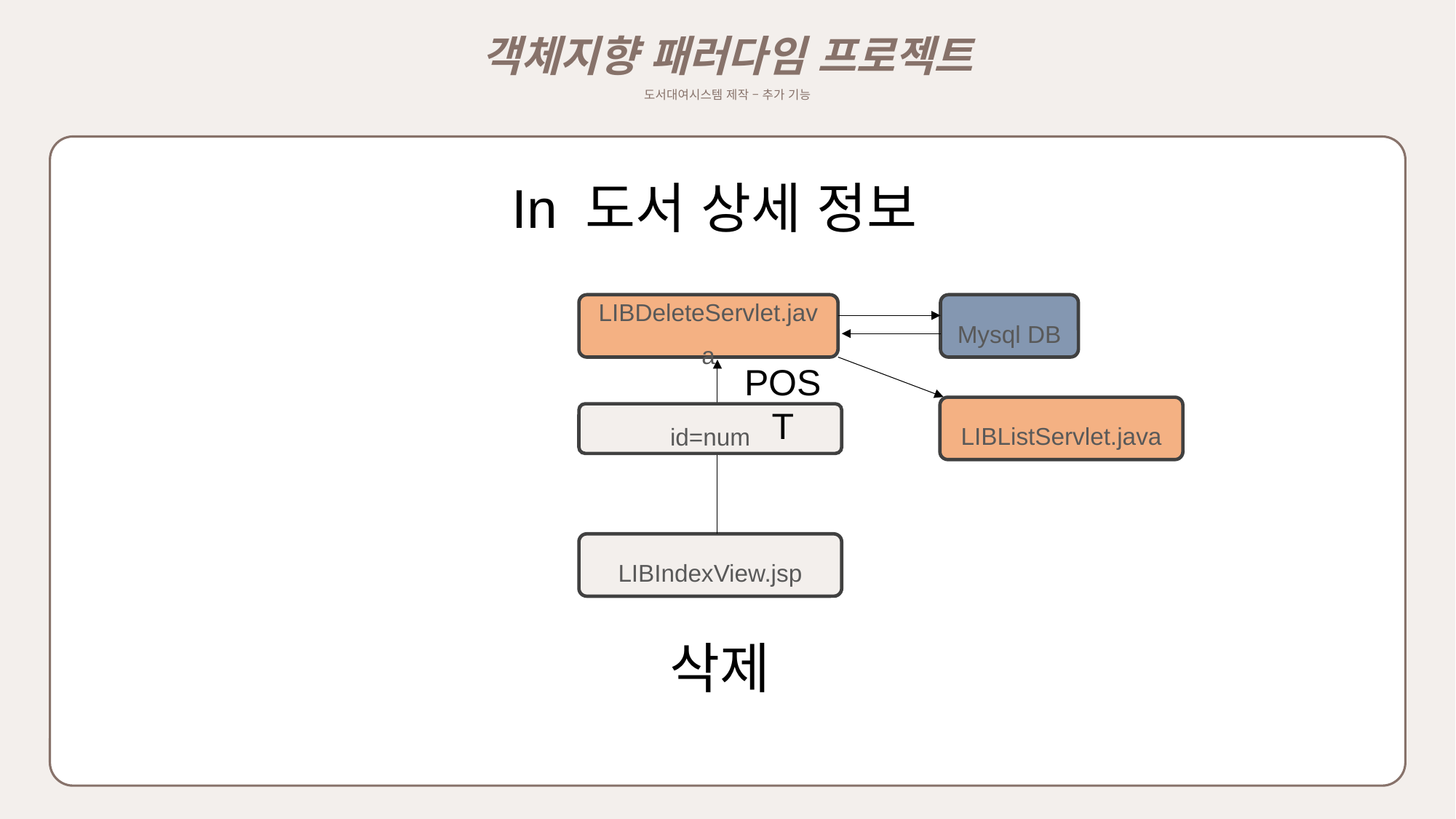

객체지향 패러다임 프로젝트
도서대여시스템 제작 – 추가 기능

In 도서 상세 정보
LIBDeleteServlet.java
Mysql DB
POST
LIBListServlet.java
id=num
LIBIndexView.jsp
삭제